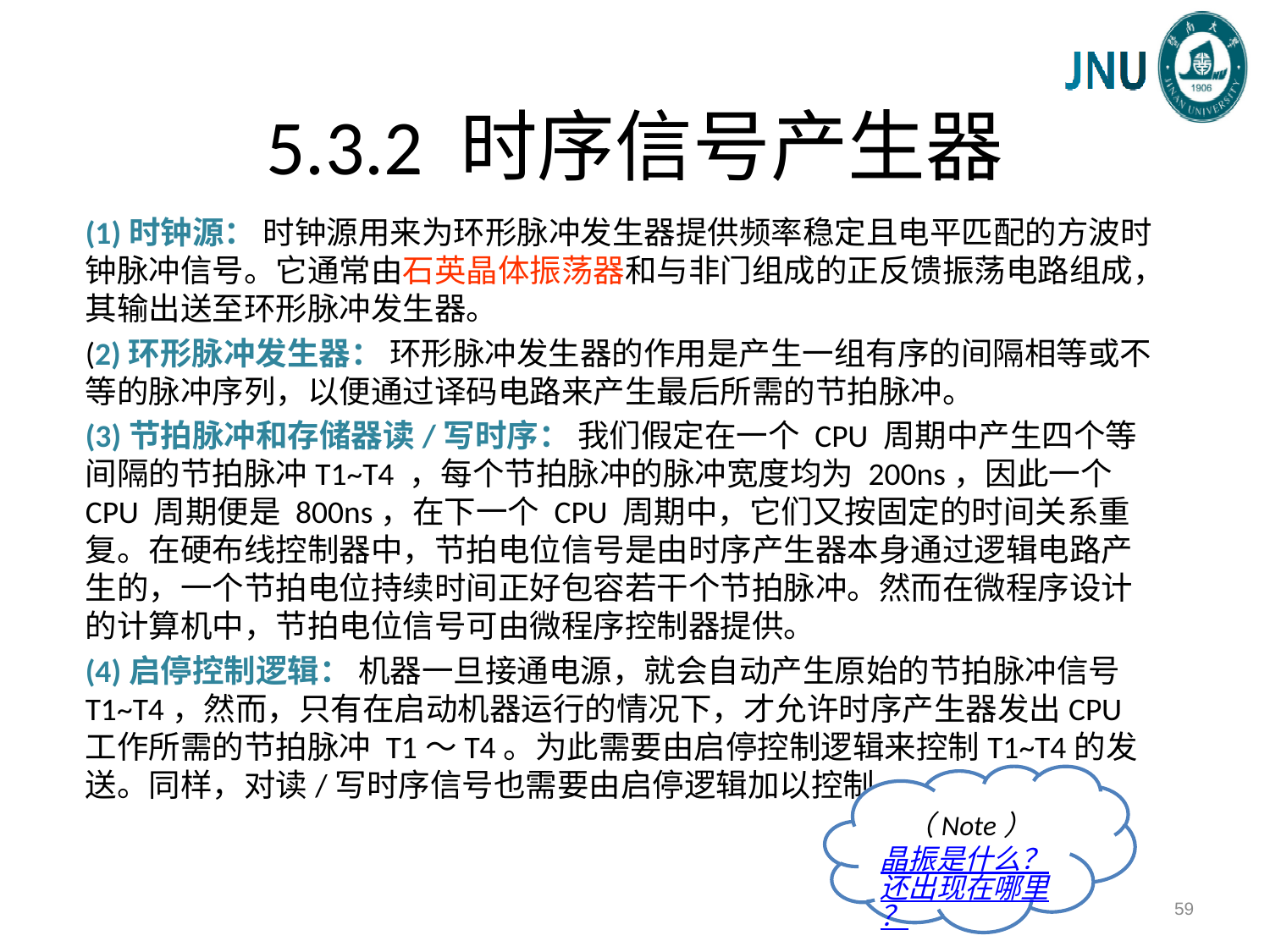

# 5.3.2 时序信号产生器
(1)时钟源： 时钟源用来为环形脉冲发生器提供频率稳定且电平匹配的方波时钟脉冲信号。它通常由石英晶体振荡器和与非门组成的正反馈振荡电路组成，其输出送至环形脉冲发生器。
(2)环形脉冲发生器： 环形脉冲发生器的作用是产生一组有序的间隔相等或不等的脉冲序列，以便通过译码电路来产生最后所需的节拍脉冲。
(3)节拍脉冲和存储器读/写时序： 我们假定在一个 CPU 周期中产生四个等间隔的节拍脉冲T1~T4 ，每个节拍脉冲的脉冲宽度均为 200ns，因此一个 CPU 周期便是 800ns，在下一个 CPU 周期中，它们又按固定的时间关系重复。在硬布线控制器中，节拍电位信号是由时序产生器本身通过逻辑电路产生的，一个节拍电位持续时间正好包容若干个节拍脉冲。然而在微程序设计的计算机中，节拍电位信号可由微程序控制器提供。
(4)启停控制逻辑： 机器一旦接通电源，就会自动产生原始的节拍脉冲信号T1~T4，然而，只有在启动机器运行的情况下，才允许时序产生器发出CPU 工作所需的节拍脉冲 T1～T4。为此需要由启停控制逻辑来控制T1~T4的发送。同样，对读/写时序信号也需要由启停逻辑加以控制。
（Note）晶振是什么？还出现在哪里？
59